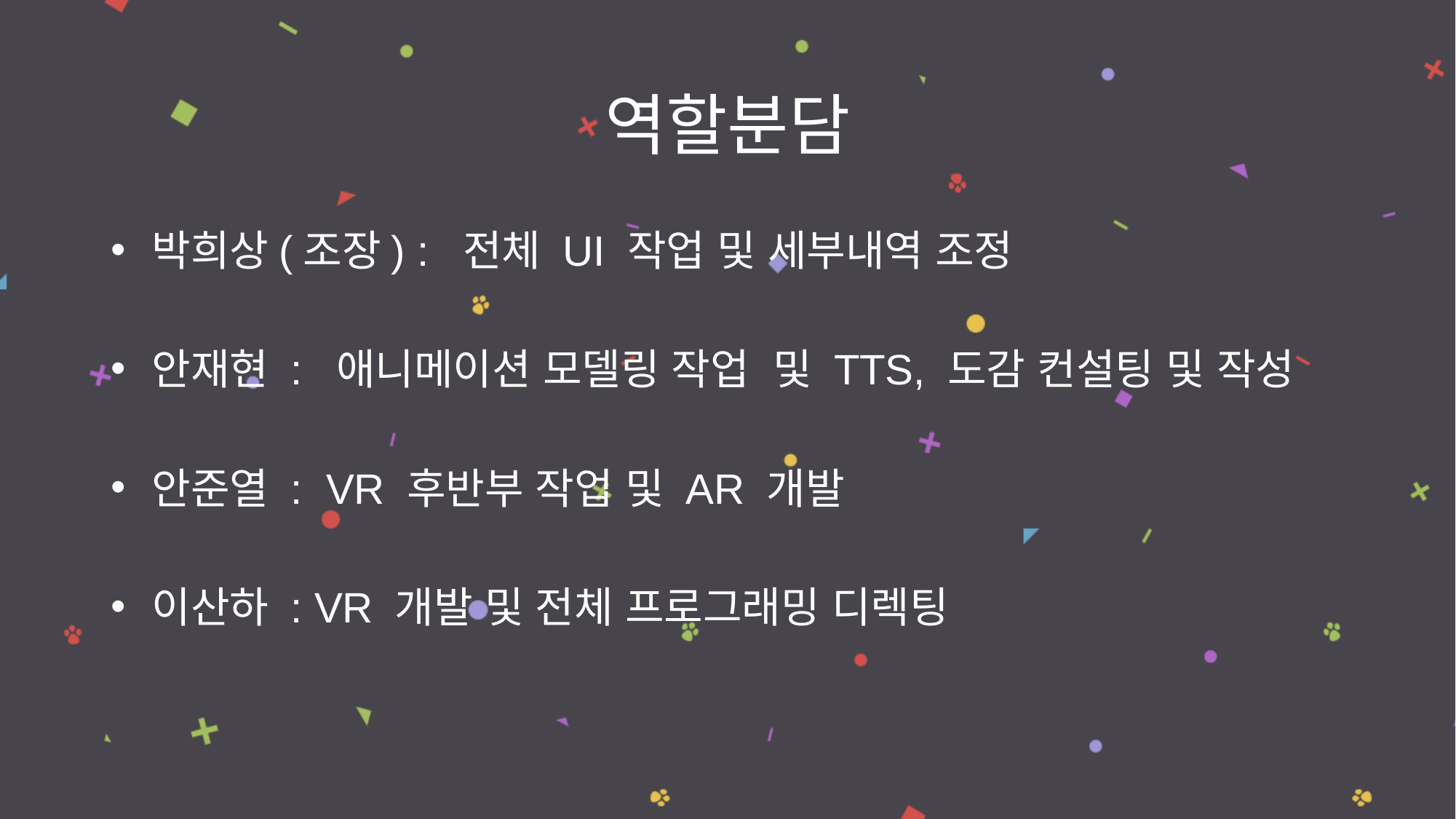

# 역할분담
박희상(조장) :  전체 UI 작업 및 세부내역 조정

안재현 :  애니메이션 모델링 작업  및 TTS, 도감 컨설팅 및 작성

안준열 :  VR 후반부 작업 및 AR 개발

이산하 : VR 개발 및 전체 프로그래밍 디렉팅